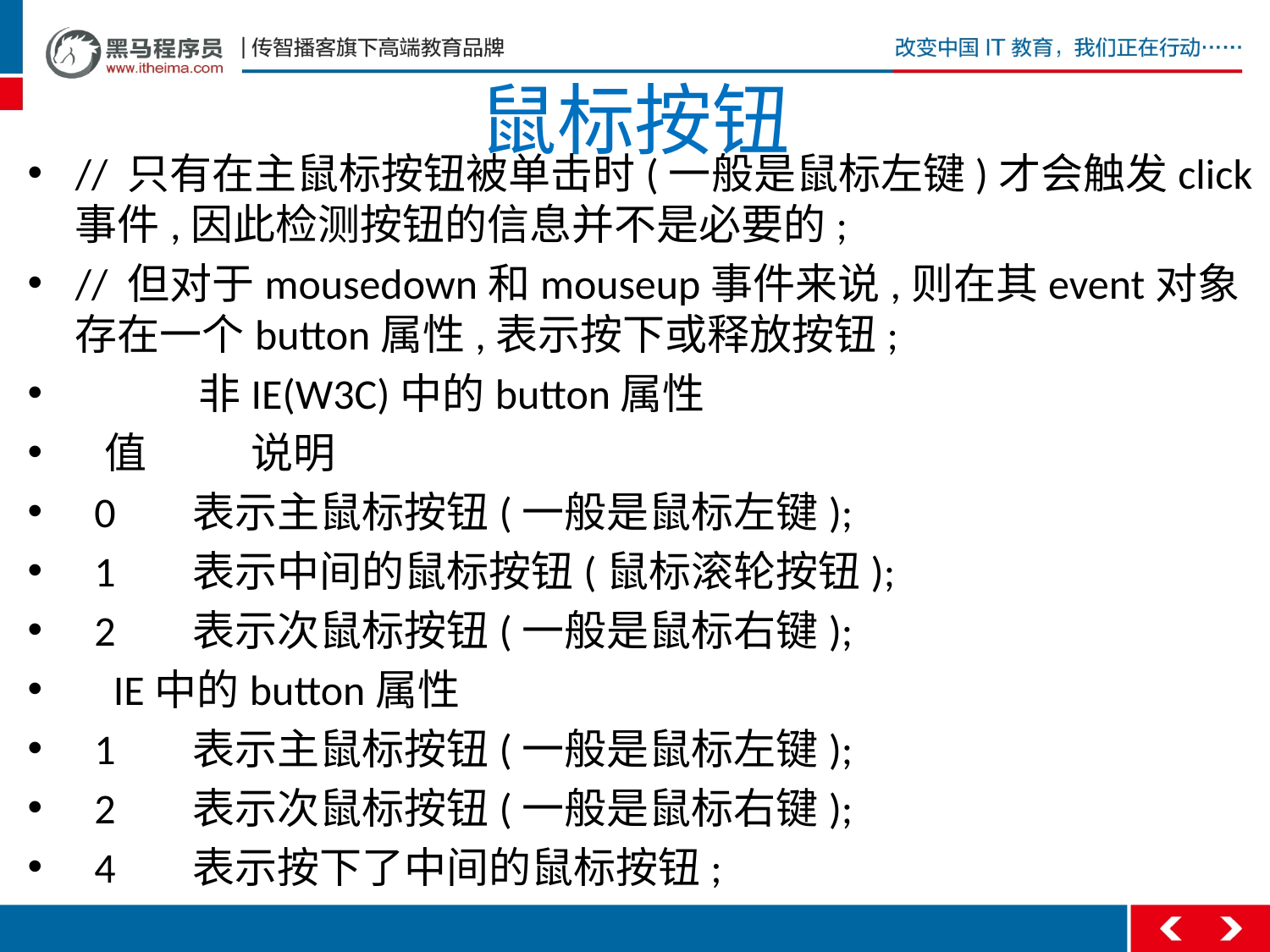

# 鼠标按钮
// 只有在主鼠标按钮被单击时(一般是鼠标左键)才会触发click事件,因此检测按钮的信息并不是必要的;
// 但对于mousedown和mouseup事件来说,则在其event对象存在一个button属性,表示按下或释放按钮;
  　　 非IE(W3C)中的button属性
  值           说明
  0       表示主鼠标按钮(一般是鼠标左键);
  1       表示中间的鼠标按钮(鼠标滚轮按钮);
  2       表示次鼠标按钮(一般是鼠标右键);
    IE中的button属性
  1       表示主鼠标按钮(一般是鼠标左键);
  2       表示次鼠标按钮(一般是鼠标右键);
  4       表示按下了中间的鼠标按钮;